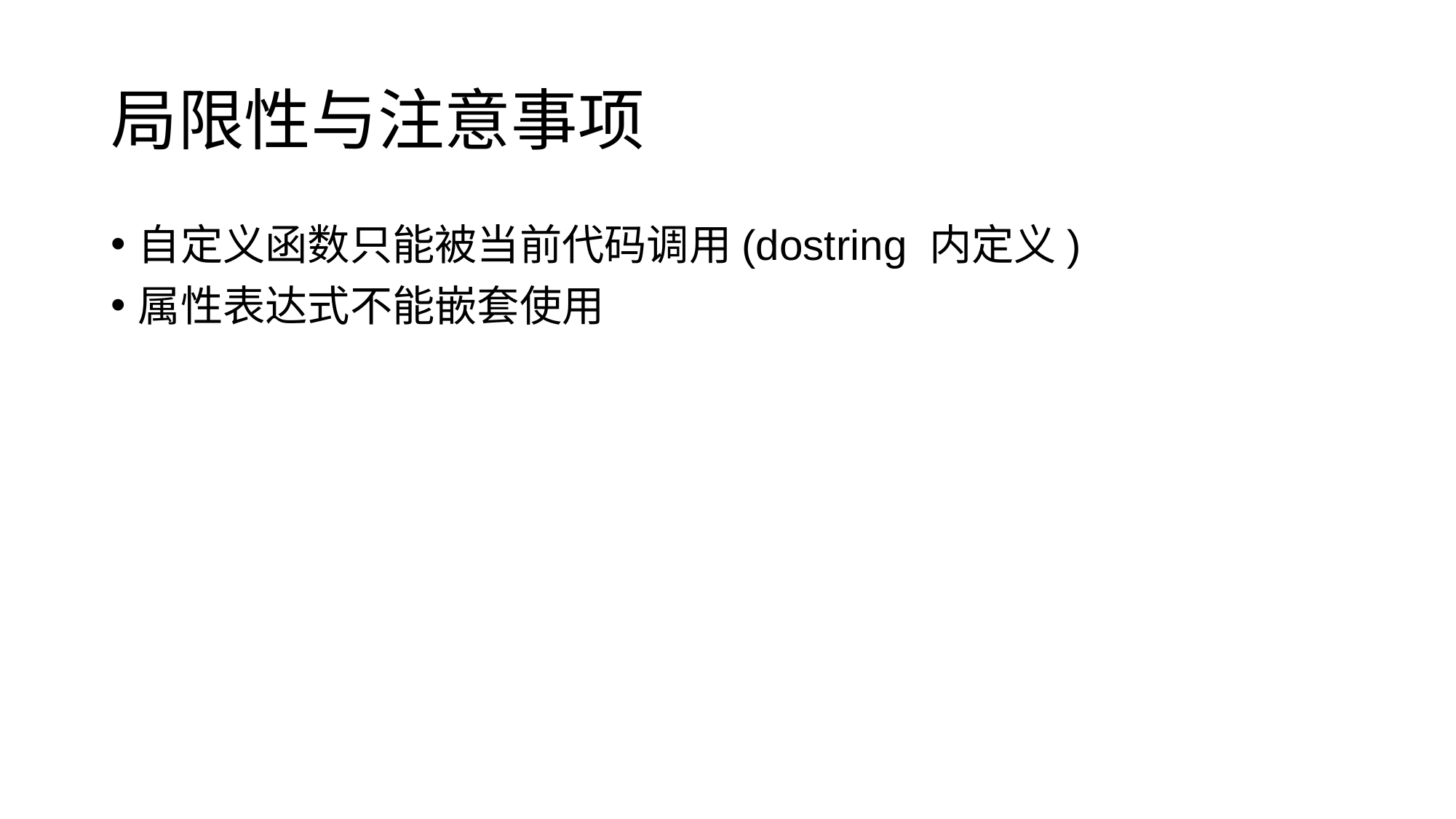

# 局限性与注意事项
自定义函数只能被当前代码调用(dostring 内定义)
属性表达式不能嵌套使用